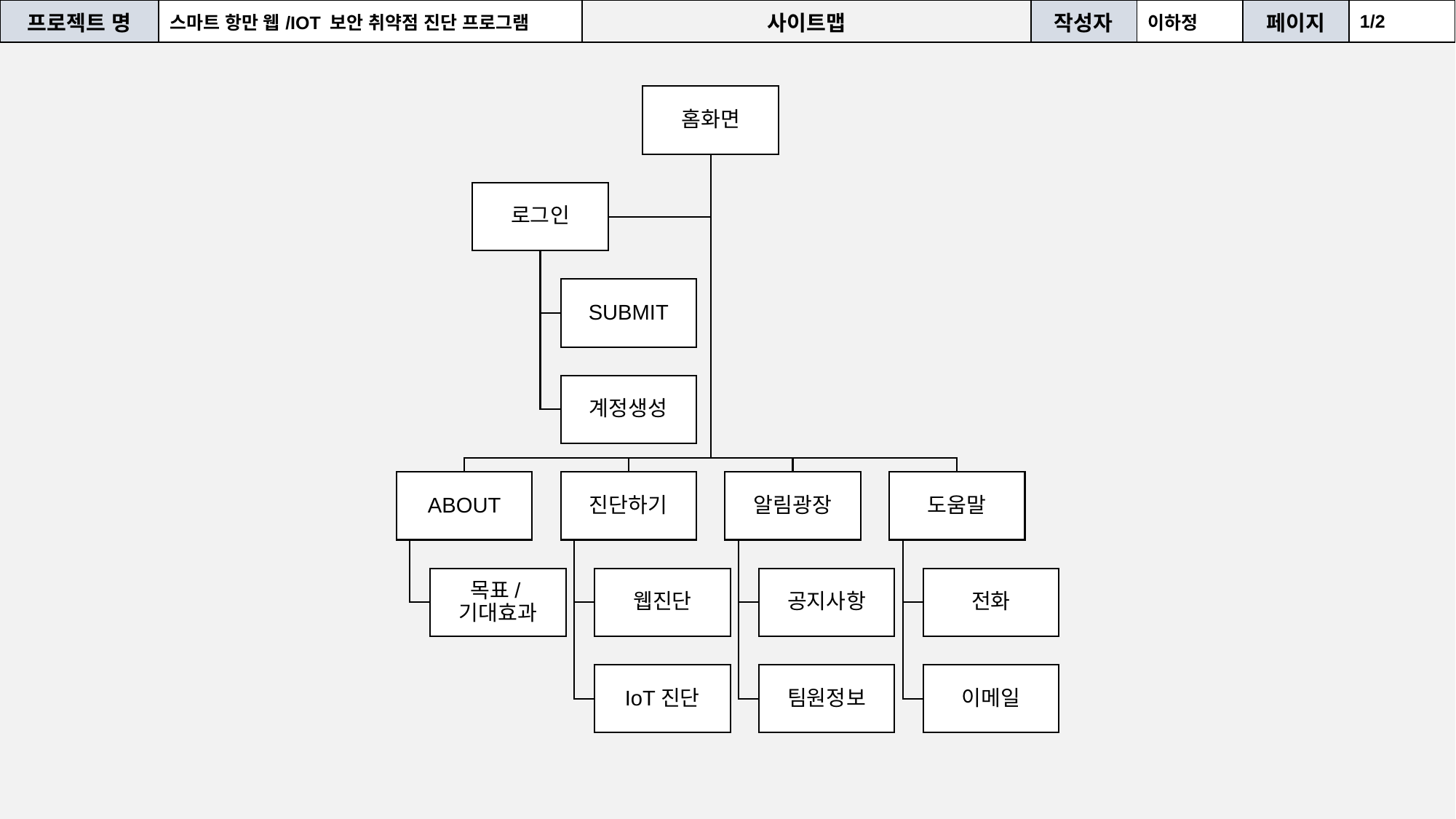

| 프로젝트 명 | 스마트 항만 웹/IOT 보안 취약점 진단 프로그램 | 사이트맵 | 작성자 | 이하정 | 페이지 | 1/2 |
| --- | --- | --- | --- | --- | --- | --- |
홈화면
ABOUT
목표/기대효과
진단하기
웹진단
IoT진단
알림광장
공지사항
팀원정보
도움말
전화
이메일
로그인
SUBMIT
계정생성